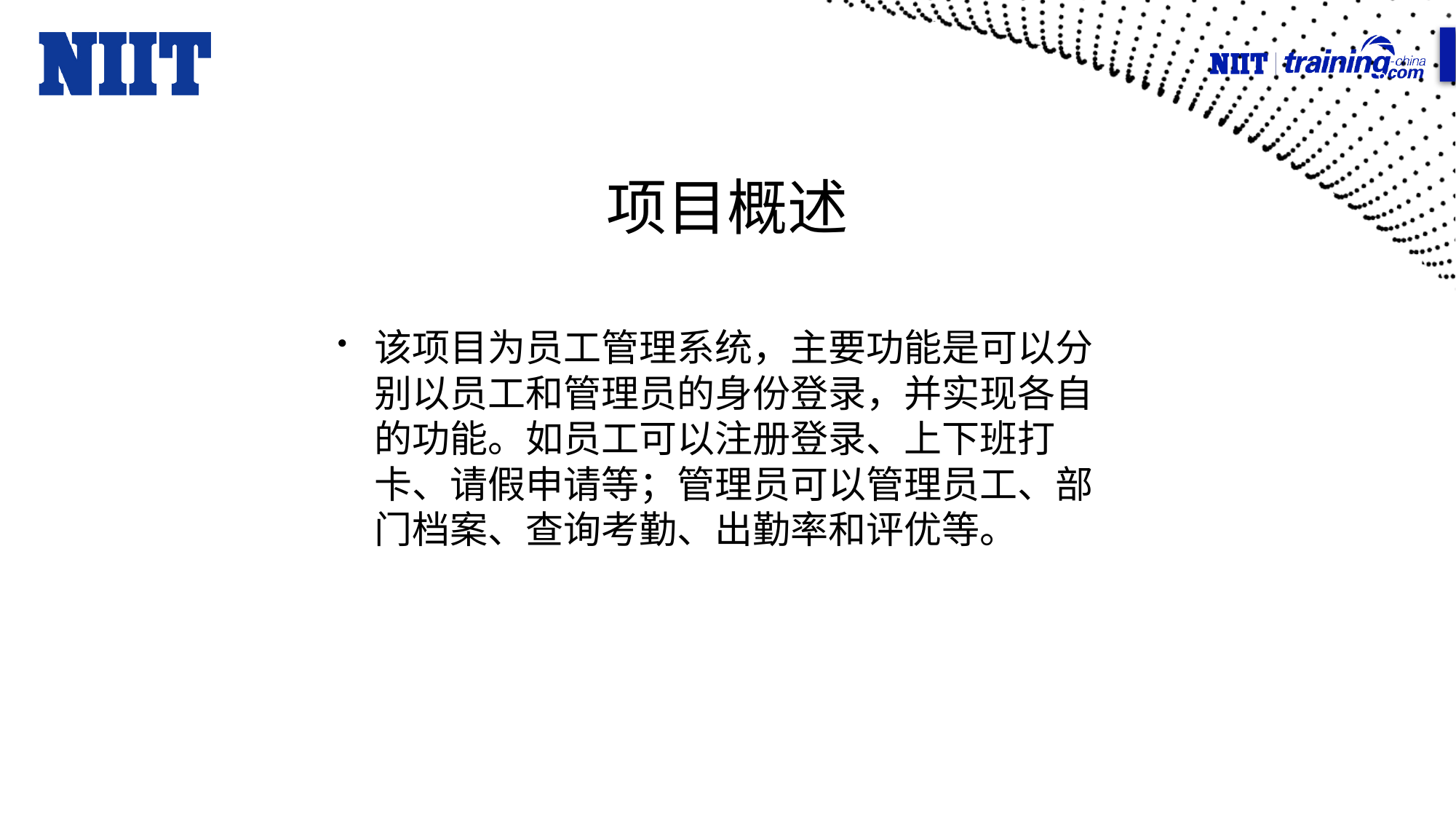

# 项目概述
该项目为员工管理系统，主要功能是可以分别以员工和管理员的身份登录，并实现各自的功能。如员工可以注册登录、上下班打卡、请假申请等；管理员可以管理员工、部门档案、查询考勤、出勤率和评优等。